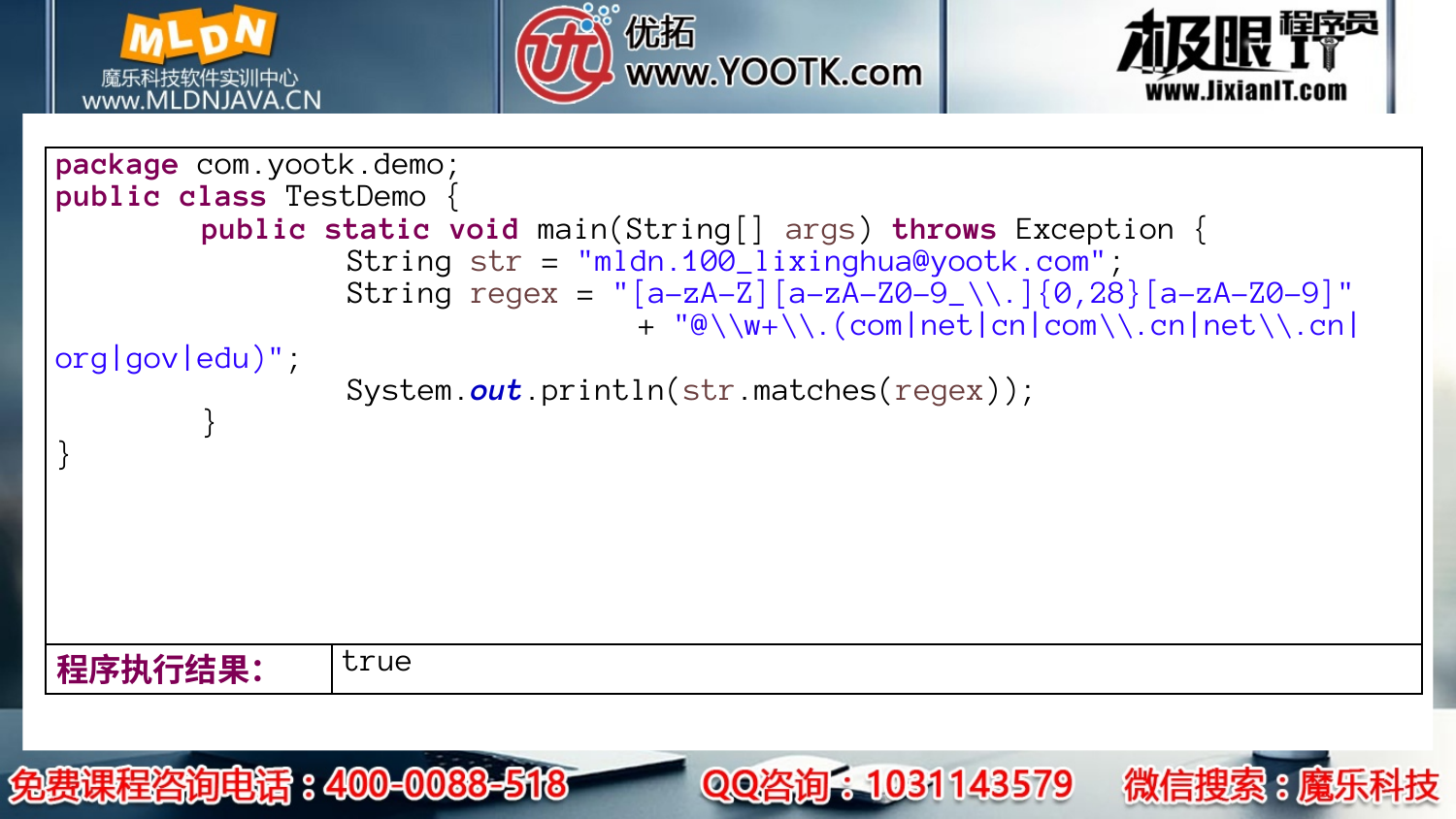

| package com.yootk.demo; public class TestDemo { public static void main(String[] args) throws Exception { String str = "mldn.100\_lixinghua@yootk.com"; String regex = "[a-zA-Z][a-zA-Z0-9\_\\.]{0,28}[a-zA-Z0-9]" + "@\\w+\\.(com|net|cn|com\\.cn|net\\.cn|org|gov|edu)"; System.out.println(str.matches(regex)); } } |  |
| --- | --- |
| 程序执行结果： | true |